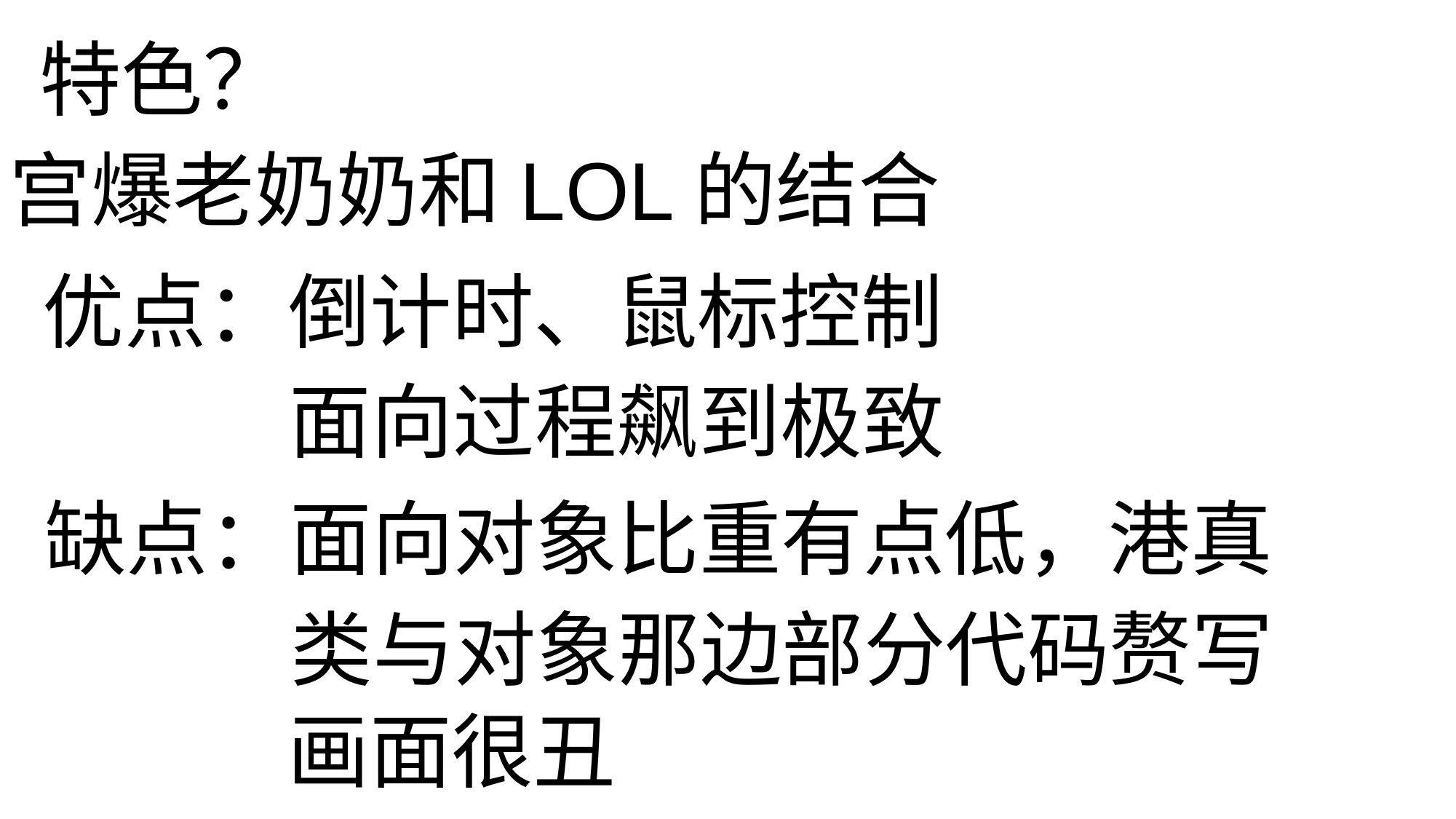

特色？
宫爆老奶奶和LOL的结合
优点：倒计时、鼠标控制
面向过程飙到极致
缺点：面向对象比重有点低，港真
类与对象那边部分代码赘写
画面很丑